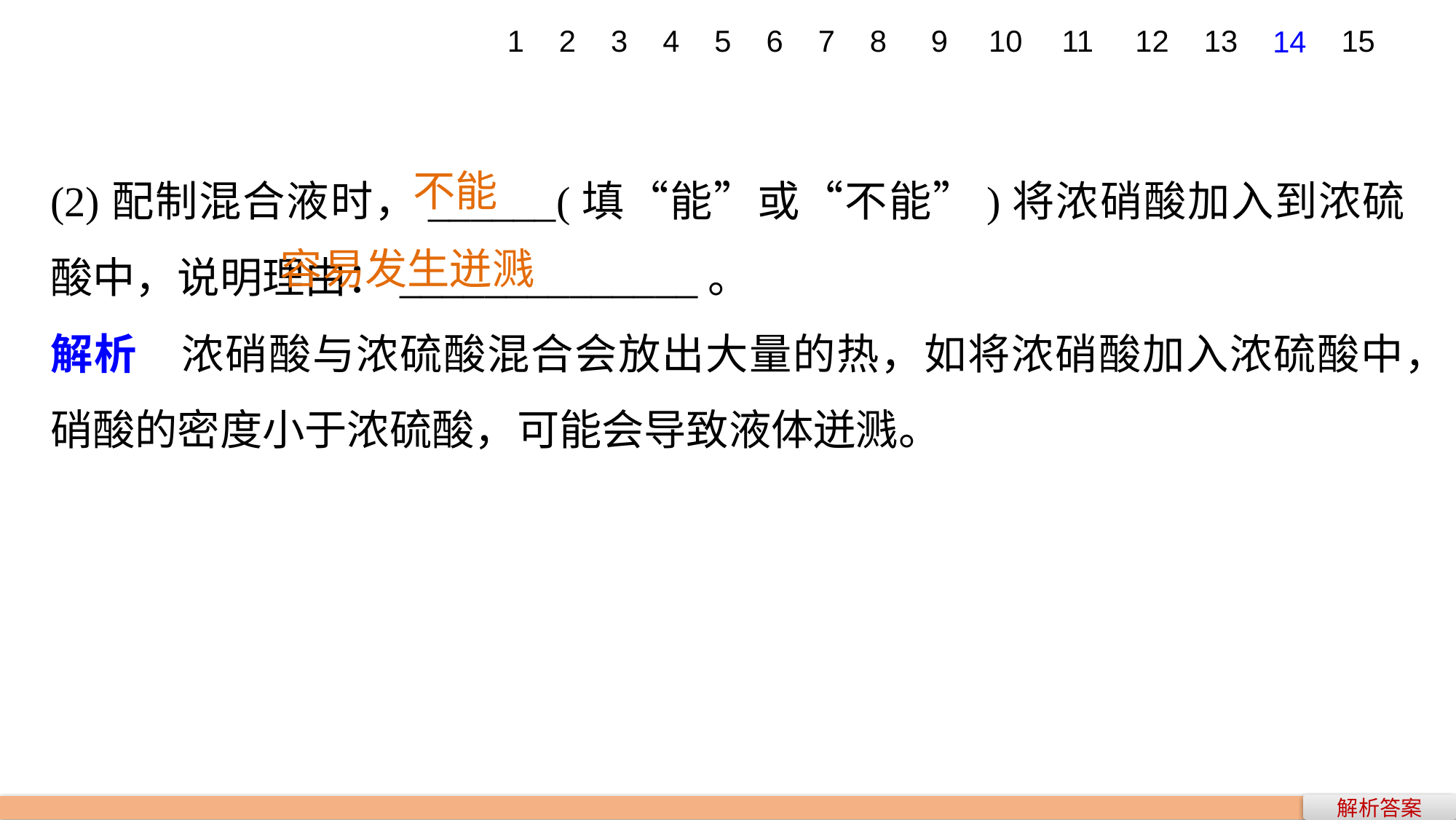

1
2
3
4
5
6
7
8
9
10
12
13
15
11
14
(2)配制混合液时，______(填“能”或“不能”)将浓硝酸加入到浓硫酸中，说明理由：______________。
解析　浓硝酸与浓硫酸混合会放出大量的热，如将浓硝酸加入浓硫酸中，硝酸的密度小于浓硫酸，可能会导致液体迸溅。
不能
容易发生迸溅
解析答案